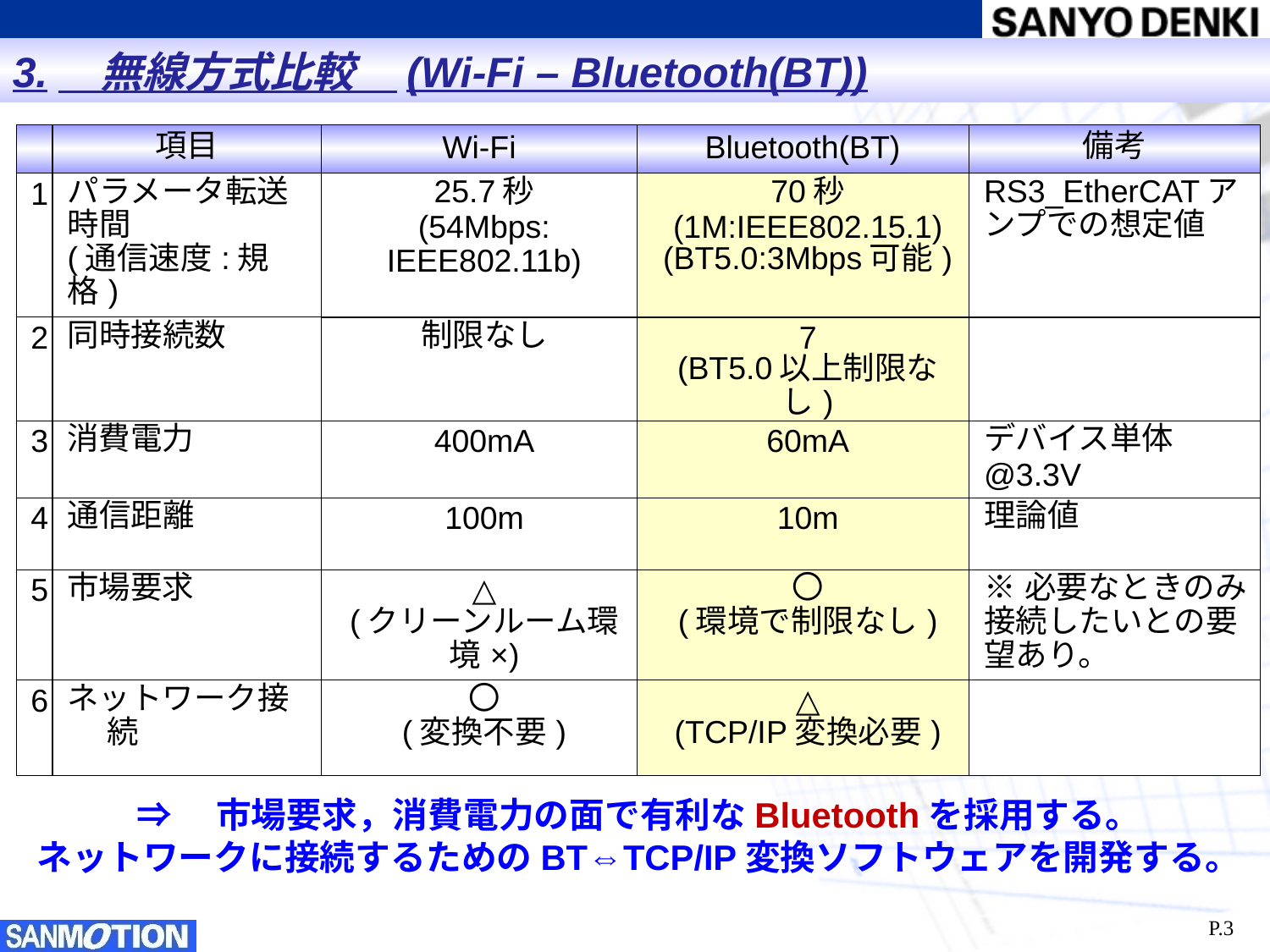

3.　無線方式比較　(Wi-Fi – Bluetooth(BT))
|  | 項目 | Wi-Fi | Bluetooth(BT) | 備考 |
| --- | --- | --- | --- | --- |
| 1 | パラメータ転送時間 (通信速度:規格) | 25.7秒 (54Mbps: IEEE802.11b) | 70秒 (1M:IEEE802.15.1) (BT5.0:3Mbps可能) | RS3\_EtherCATアンプでの想定値 |
| 2 | 同時接続数 | 制限なし | 7 (BT5.0以上制限なし) |  |
| 3 | 消費電力 | 400mA | 60mA | デバイス単体@3.3V |
| 4 | 通信距離 | 100m | 10m | 理論値 |
| 5 | 市場要求 | △ (クリーンルーム環境×) | 〇 (環境で制限なし) | ※必要なときのみ接続したいとの要望あり。 |
| 6 | ネットワーク接続 | 〇 (変換不要) | △ (TCP/IP変換必要) |  |
⇒　市場要求，消費電力の面で有利なBluetoothを採用する。
ネットワークに接続するためのBT⇔TCP/IP変換ソフトウェアを開発する。